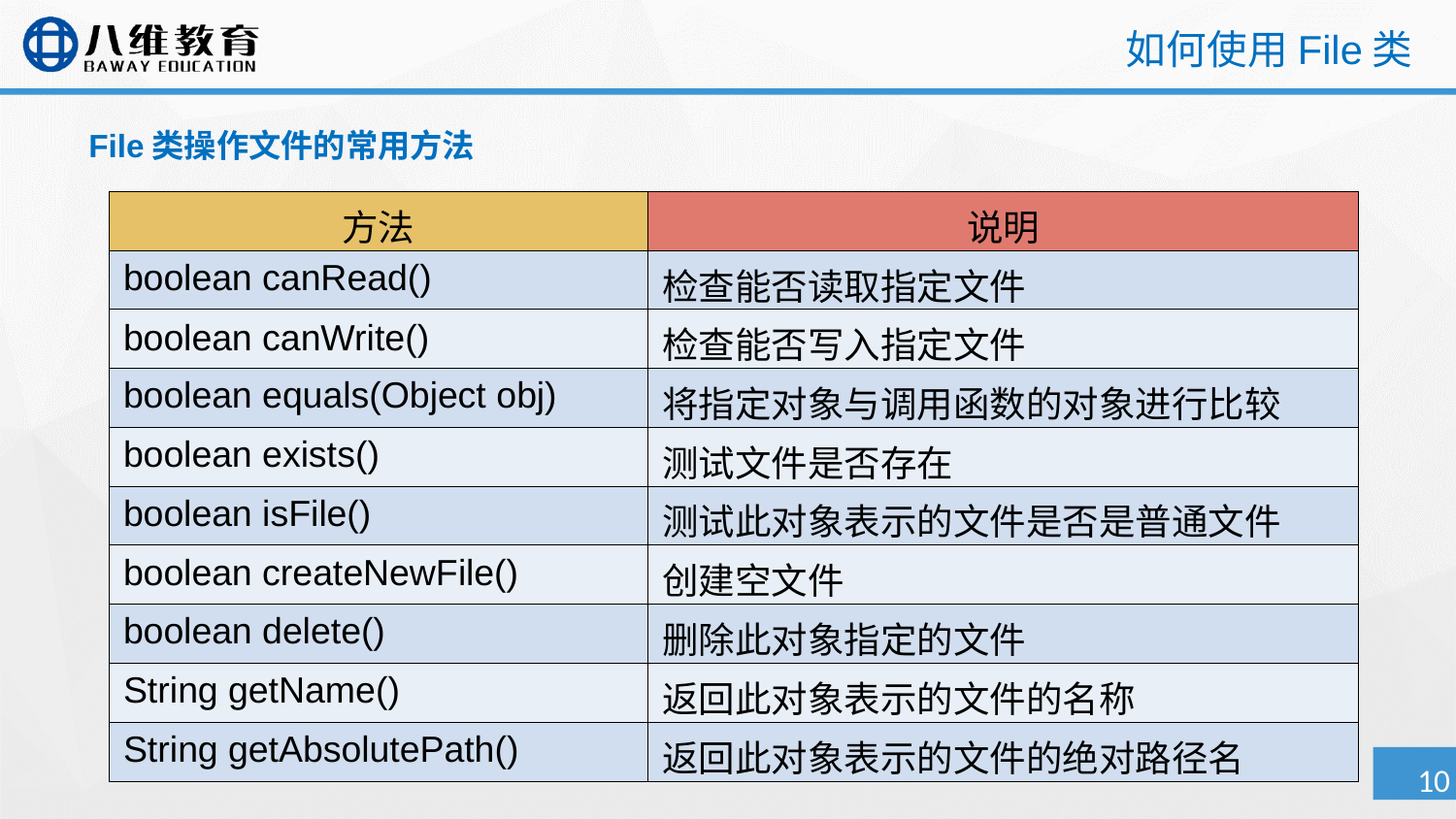

# 如何使用File类
File类操作文件的常用方法
| 方法 | 说明 |
| --- | --- |
| boolean canRead() | 检查能否读取指定文件 |
| boolean canWrite() | 检查能否写入指定文件 |
| boolean equals(Object obj) | 将指定对象与调用函数的对象进行比较 |
| boolean exists() | 测试文件是否存在 |
| boolean isFile() | 测试此对象表示的文件是否是普通文件 |
| boolean createNewFile() | 创建空文件 |
| boolean delete() | 删除此对象指定的文件 |
| String getName() | 返回此对象表示的文件的名称 |
| String getAbsolutePath() | 返回此对象表示的文件的绝对路径名 |